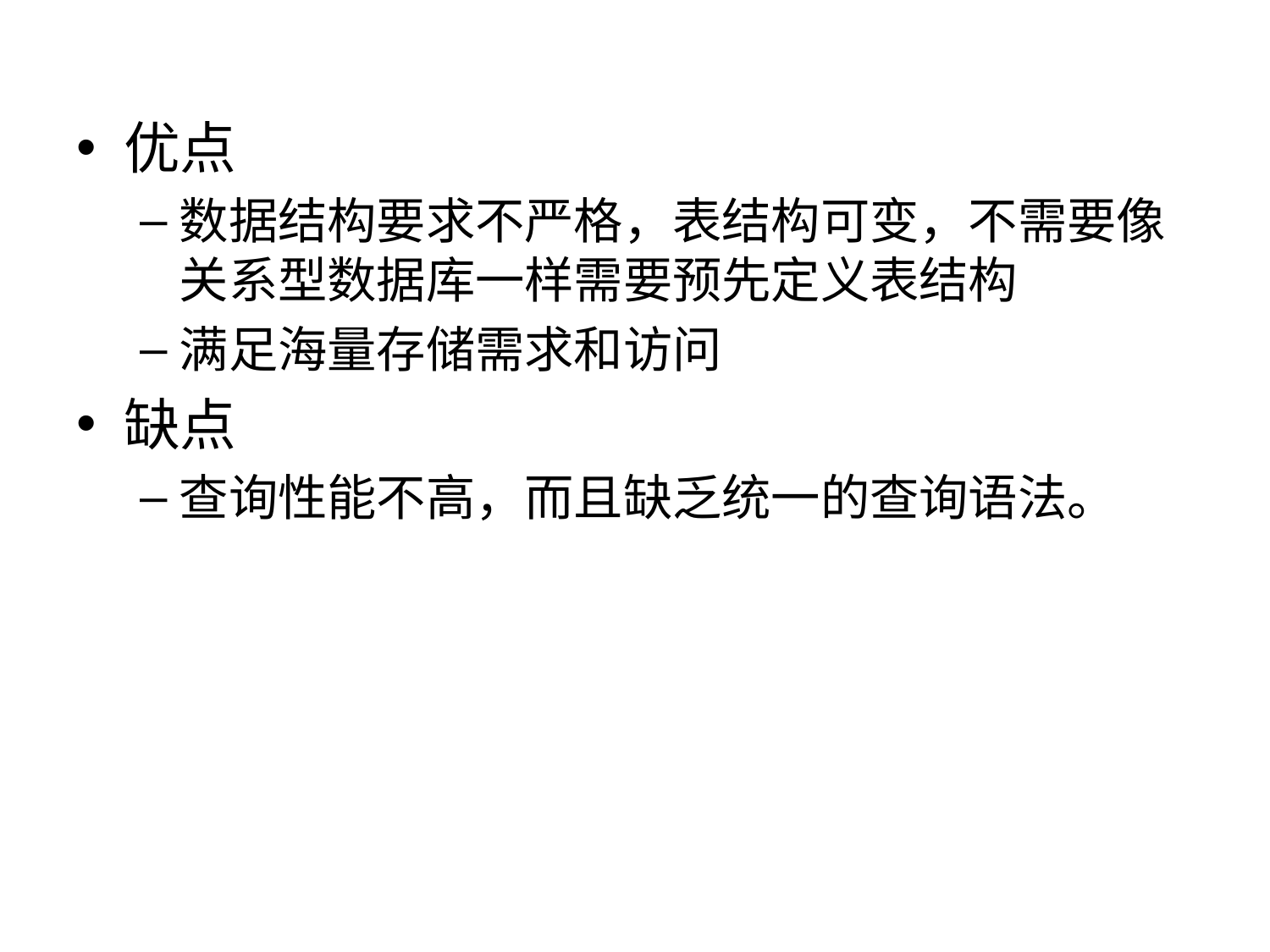

优点
数据结构要求不严格，表结构可变，不需要像关系型数据库一样需要预先定义表结构
满足海量存储需求和访问
缺点
查询性能不高，而且缺乏统一的查询语法。